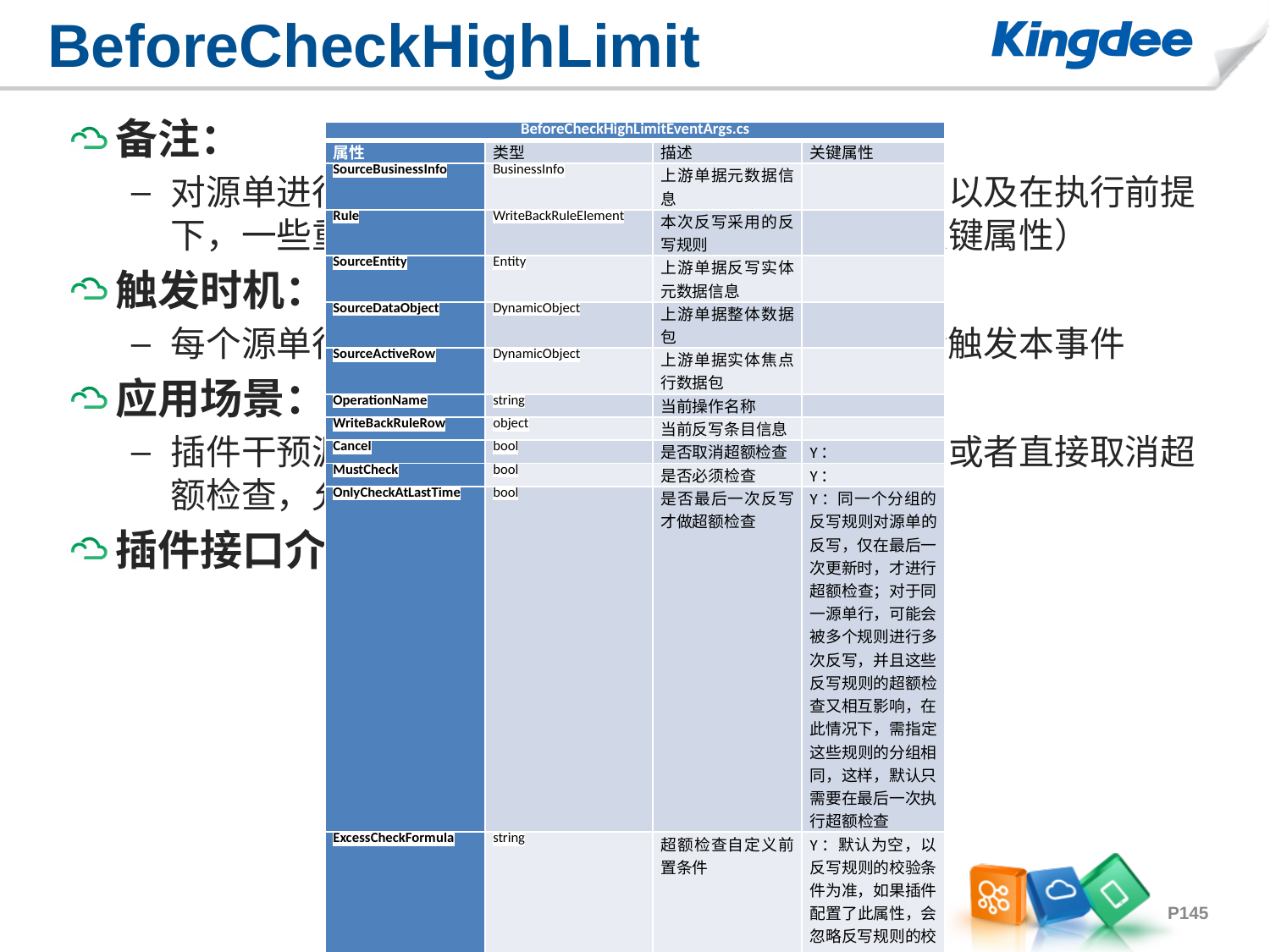

# BeforeCheckHighLimit
备注：
对源单进行超额检查前，判断当前检查是否执行，以及在执行前提下，一些重要属性的初始化（插件接口介绍中的关键属性）
触发时机：
每个源单行反写完毕后，进行超额检查之前，均会触发本事件
应用场景：
插件干预源单超额检查进行前，初始化重要属性，或者直接取消超额检查，允许超额
插件接口介绍：
| BeforeCheckHighLimitEventArgs.cs |  |  |  |
| --- | --- | --- | --- |
| 属性 | 类型 | 描述 | 关键属性 |
| SourceBusinessInfo | BusinessInfo | 上游单据元数据信息 |  |
| Rule | WriteBackRuleElement | 本次反写采用的反写规则 |  |
| SourceEntity | Entity | 上游单据反写实体元数据信息 |  |
| SourceDataObject | DynamicObject | 上游单据整体数据包 |  |
| SourceActiveRow | DynamicObject | 上游单据实体焦点行数据包 |  |
| OperationName | string | 当前操作名称 |  |
| WriteBackRuleRow | object | 当前反写条目信息 |  |
| Cancel | bool | 是否取消超额检查 | Y： |
| MustCheck | bool | 是否必须检查 | Y： |
| OnlyCheckAtLastTime | bool | 是否最后一次反写才做超额检查 | Y：同一个分组的反写规则对源单的反写，仅在最后一次更新时，才进行超额检查；对于同一源单行，可能会被多个规则进行多次反写，并且这些反写规则的超额检查又相互影响，在此情况下，需指定这些规则的分组相同，这样，默认只需要在最后一次执行超额检查 |
| ExcessCheckFormula | string | 超额检查自定义前置条件 | Y：默认为空，以反写规则的校验条件为准，如果插件配置了此属性，会忽略反写规则的校验条件，以插件配置的这个校验条件做前置检查 |